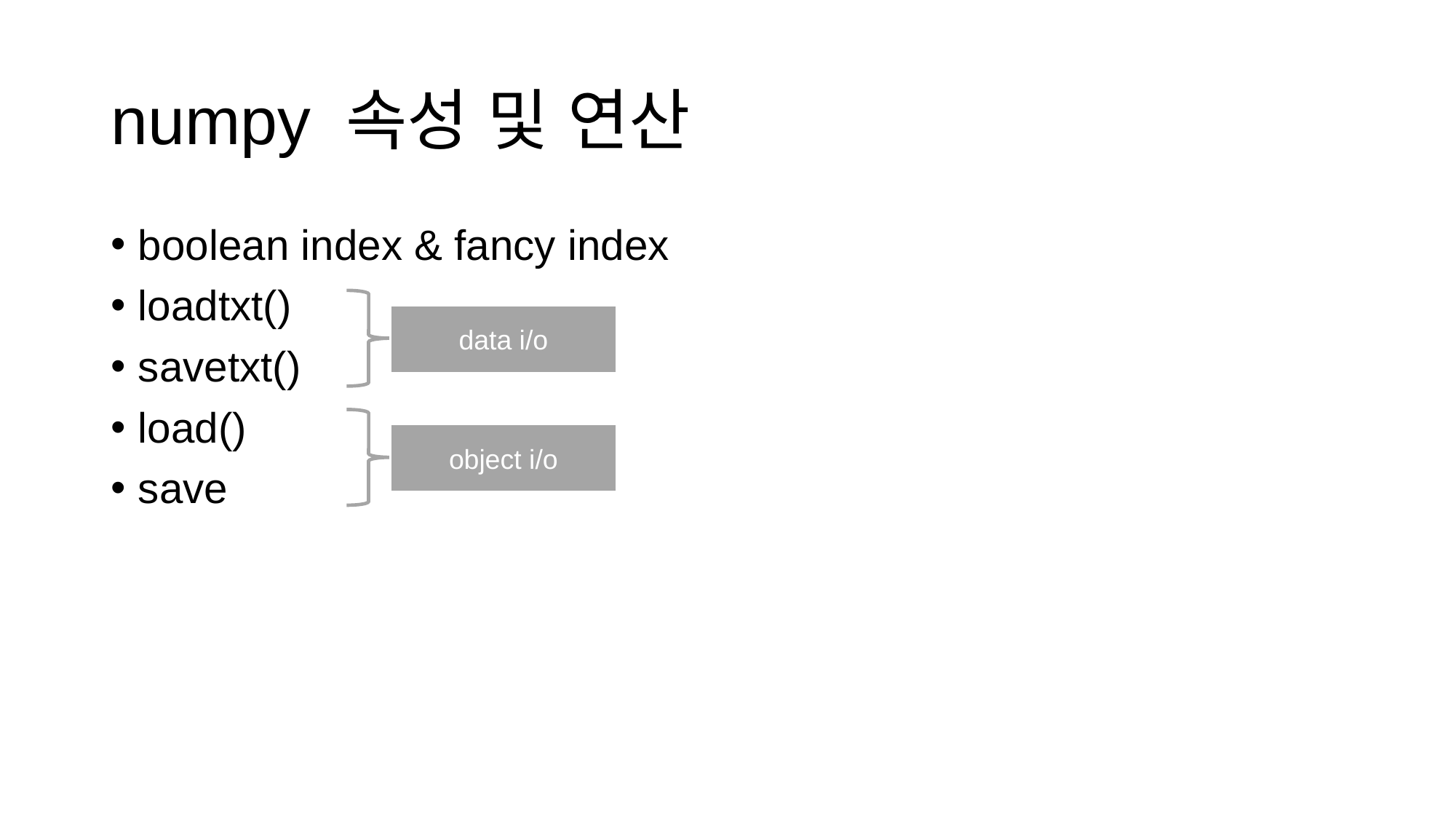

# numpy 속성 및 연산
boolean index & fancy index
loadtxt()
savetxt()
load()
save

data i/o

object i/o